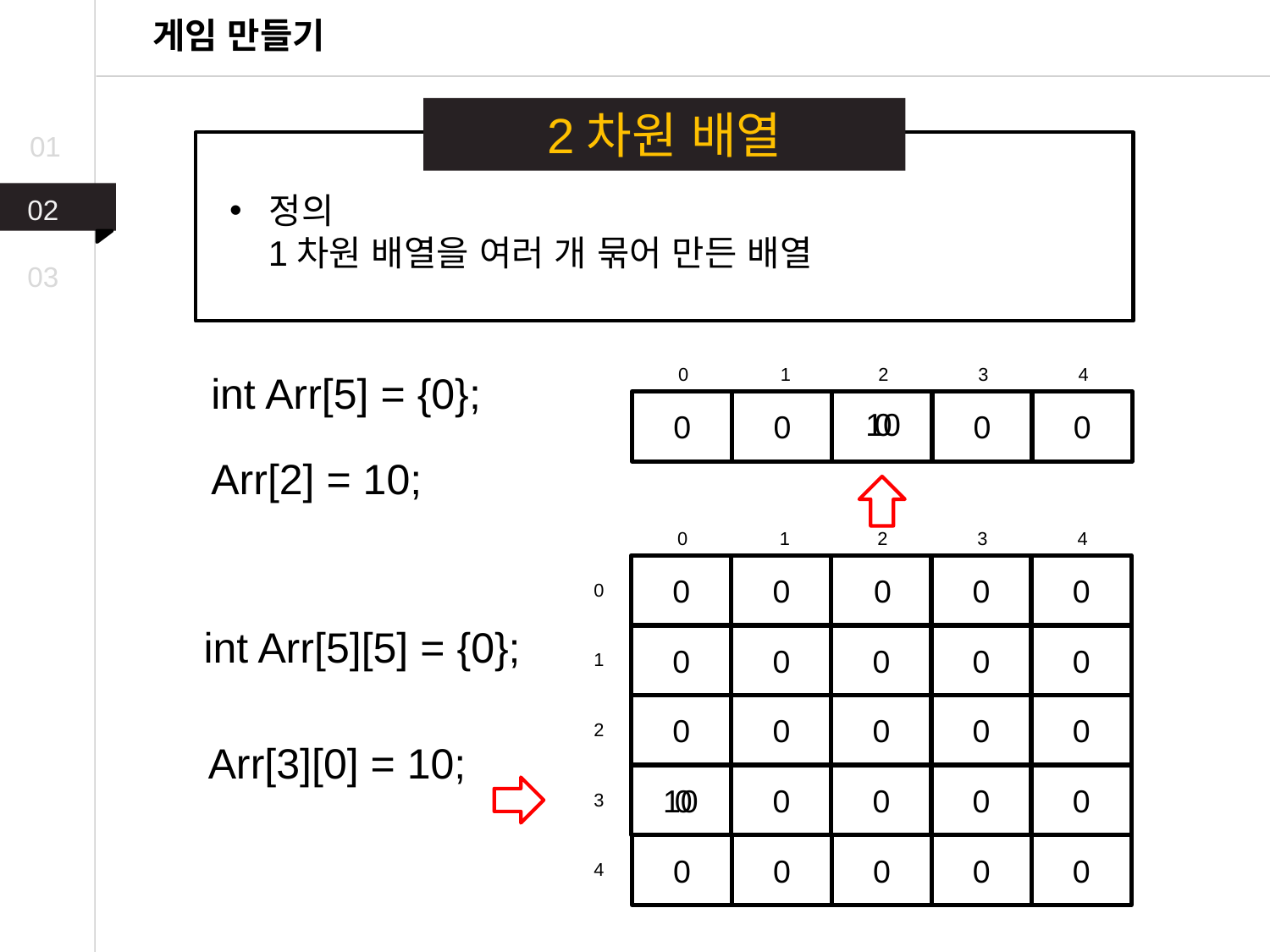

게임 만들기
2차원 배열

01
정의
    1차원 배열을 여러 개 묶어 만든 배열

02

03
0
1
2
3
4
int Arr[5] = {0};
0
0

0
0
10
0
Arr[2] = 10;

0
1
2
3
4
0
0

0
0
0
0
int Arr[5][5] = {0};
0
0
0
0
0
1
0
0
0
0
0
2
Arr[3][0] = 10;

0
0
0
0
10
0

3
0
0
0
0
0
4